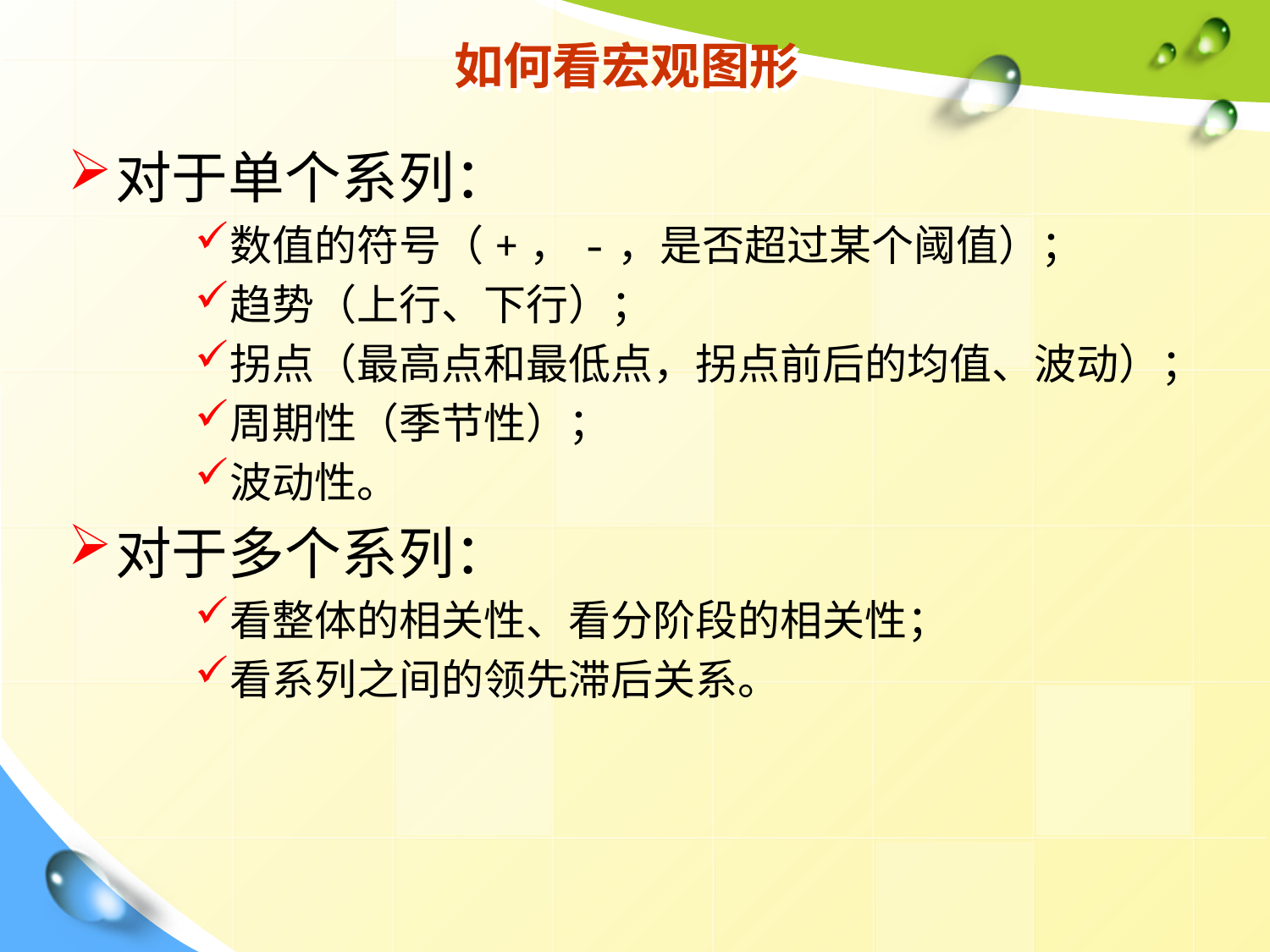

# 如何看宏观图形
对于单个系列：
数值的符号（+，-，是否超过某个阈值）；
趋势（上行、下行）；
拐点（最高点和最低点，拐点前后的均值、波动）；
周期性（季节性）；
波动性。
对于多个系列：
看整体的相关性、看分阶段的相关性；
看系列之间的领先滞后关系。